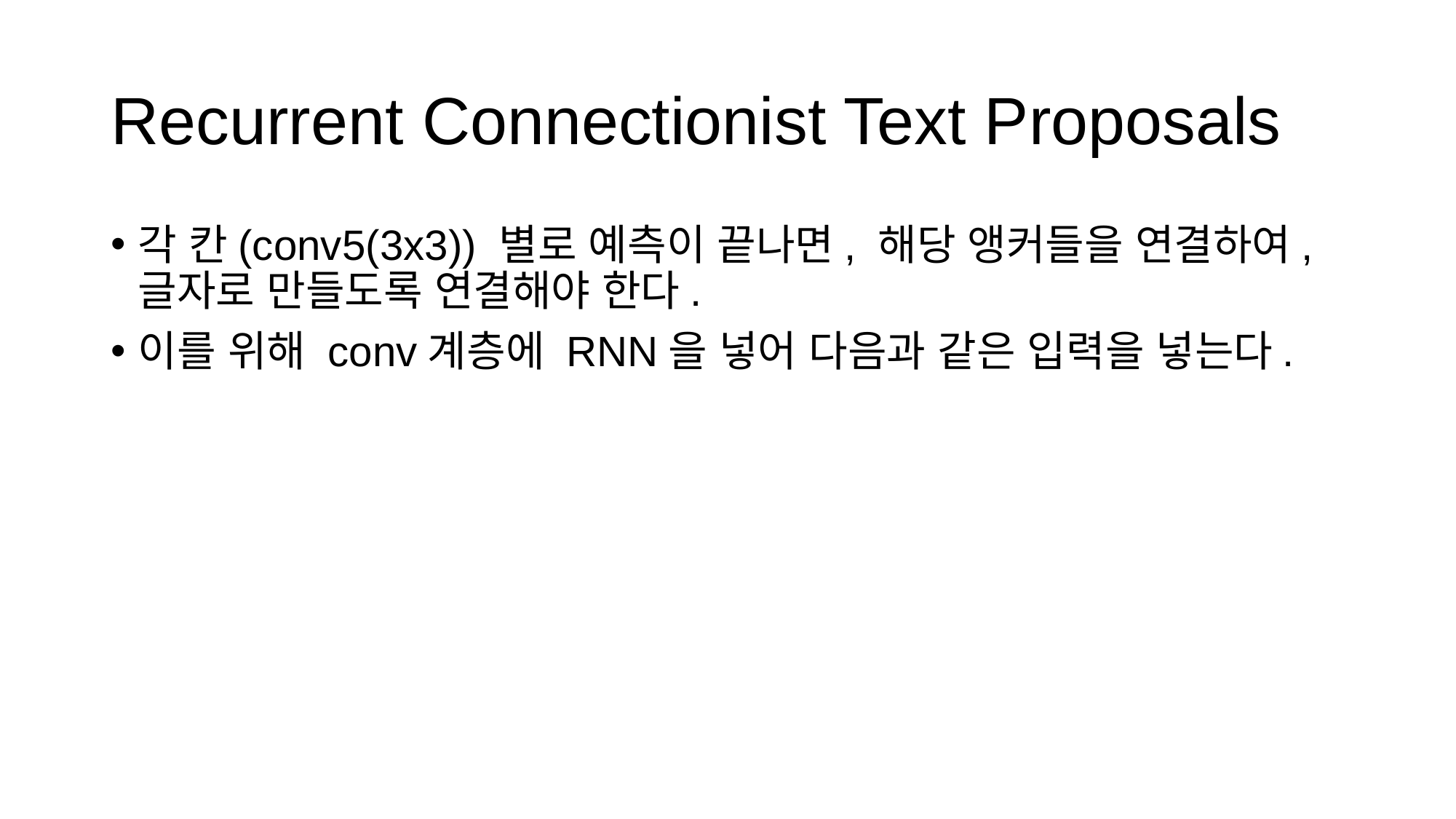

# Recurrent Connectionist Text Proposals
각 칸(conv5(3x3)) 별로 예측이 끝나면, 해당 앵커들을 연결하여,
글자로 만들도록 연결해야 한다.
이를 위해 conv계층에 RNN을 넣어 다음과 같은 입력을 넣는다.